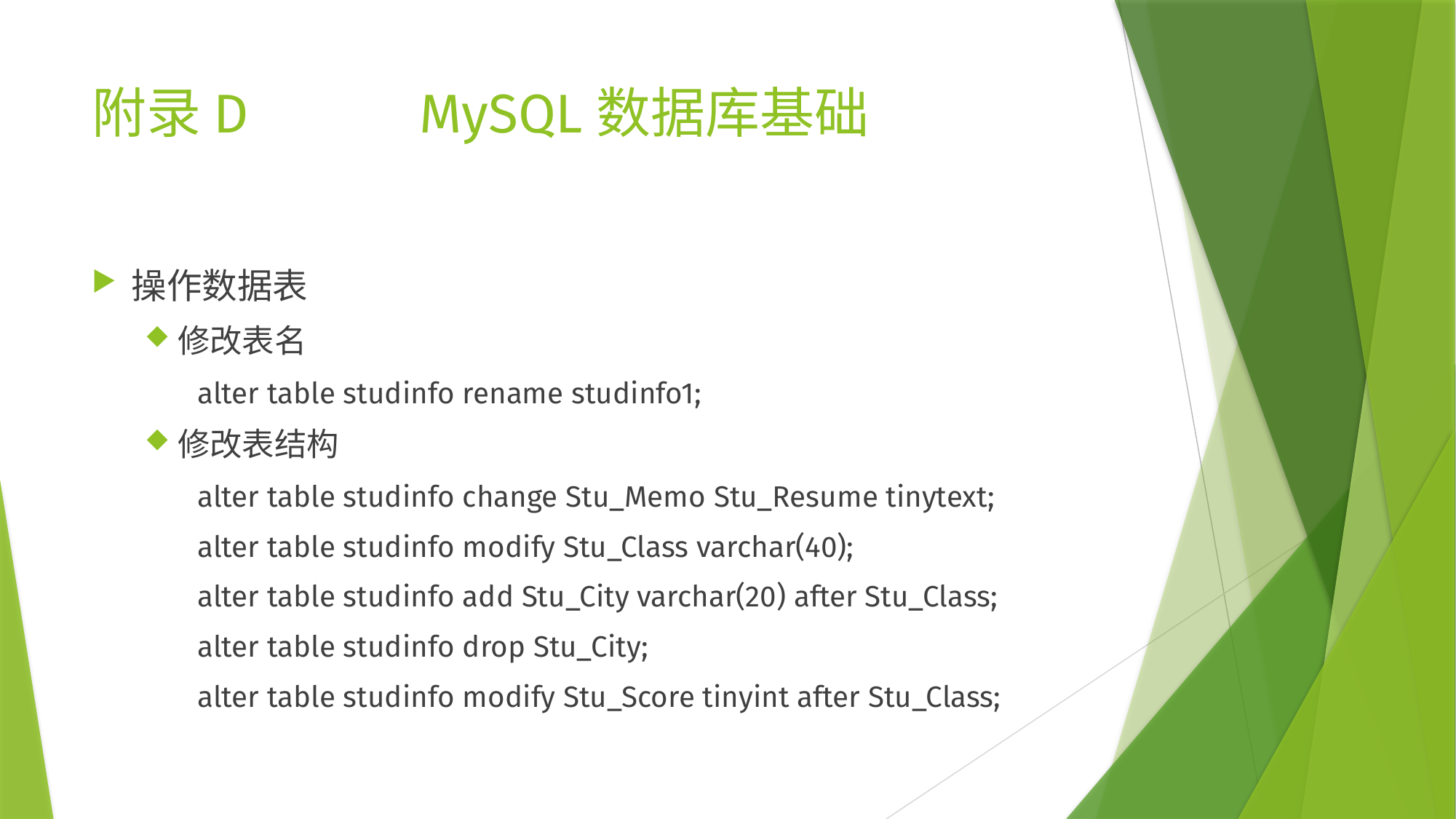

# 附录D		MySQL数据库基础
操作数据表
修改表名
alter table studinfo rename studinfo1;
修改表结构
alter table studinfo change Stu_Memo Stu_Resume tinytext;
alter table studinfo modify Stu_Class varchar(40);
alter table studinfo add Stu_City varchar(20) after Stu_Class;
alter table studinfo drop Stu_City;
alter table studinfo modify Stu_Score tinyint after Stu_Class;